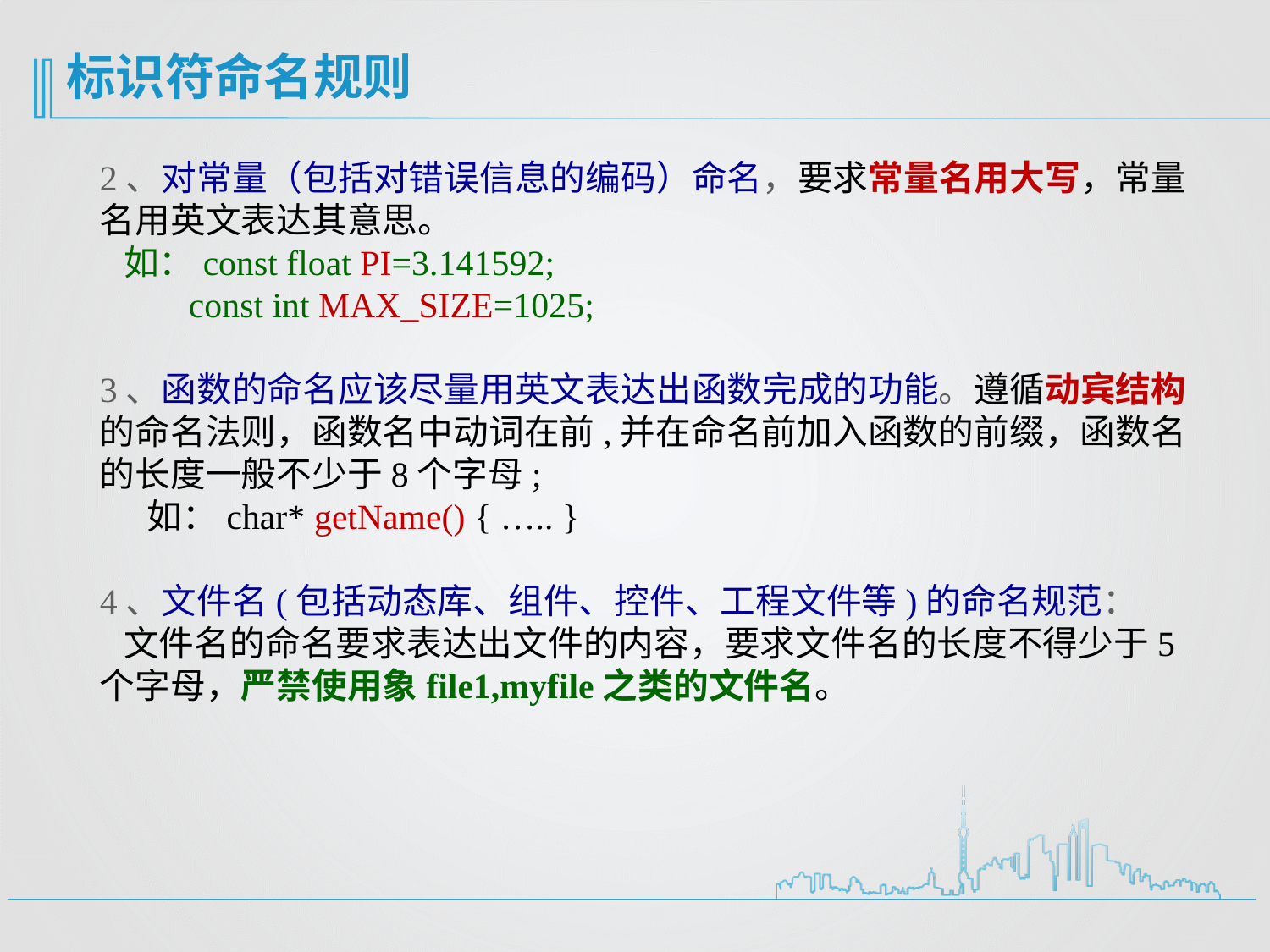

标识符命名规则
2、对常量（包括对错误信息的编码）命名，要求常量名用大写，常量名用英文表达其意思。
  如：const float PI=3.141592;
          const int MAX_SIZE=1025;

3、函数的命名应该尽量用英文表达出函数完成的功能。遵循动宾结构的命名法则，函数名中动词在前,并在命名前加入函数的前缀，函数名的长度一般不少于8个字母;
     如：char* getName() { ….. }

4、文件名(包括动态库、组件、控件、工程文件等)的命名规范：
  文件名的命名要求表达出文件的内容，要求文件名的长度不得少于5个字母，严禁使用象file1,myfile之类的文件名。